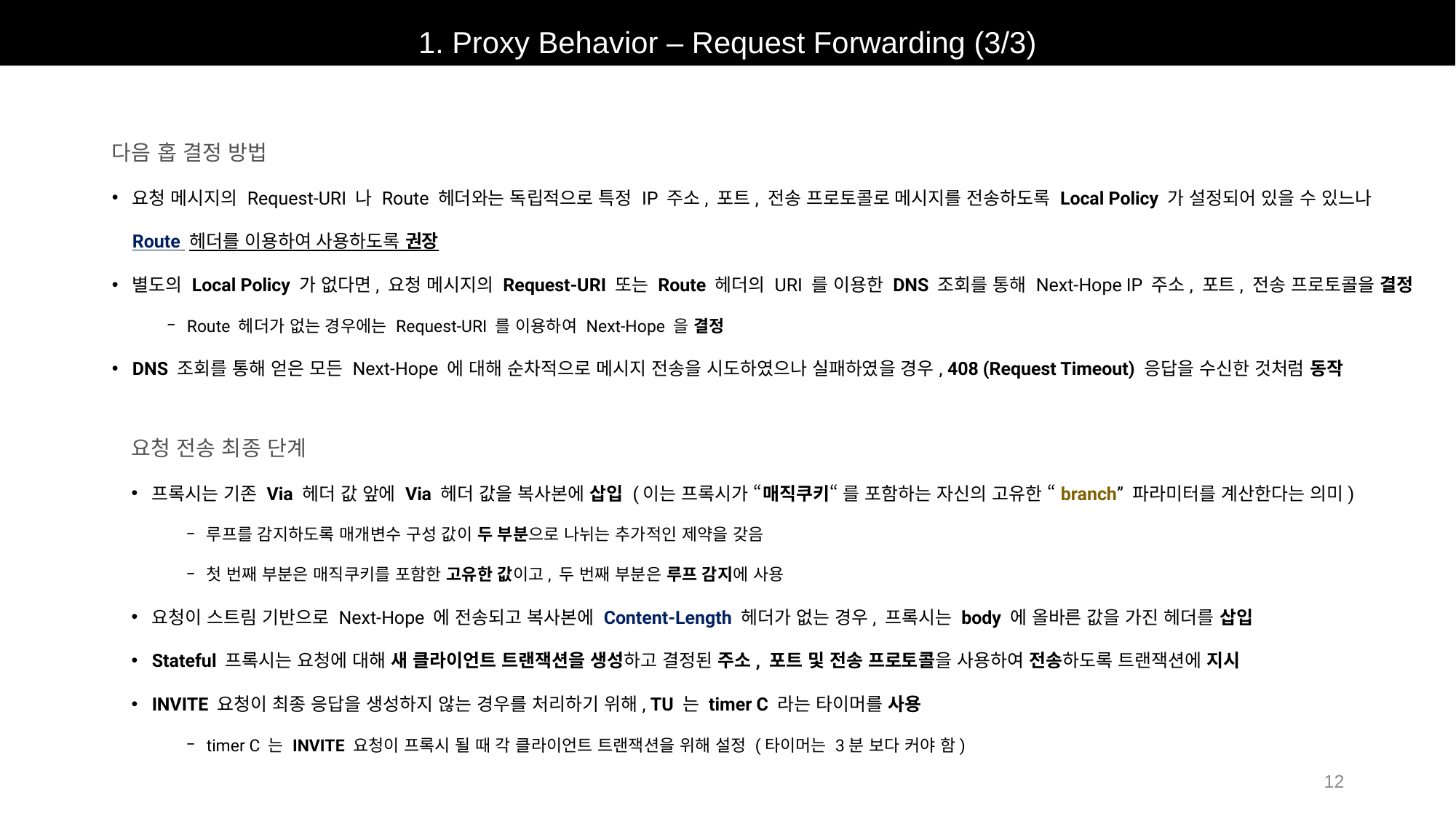

# 1. Proxy Behavior – Request Forwarding (3/3)
다음 홉 결정 방법
요청 메시지의 Request-URI 나 Route 헤더와는 독립적으로 특정 IP 주소, 포트, 전송 프로토콜로 메시지를 전송하도록 Local Policy 가 설정되어 있을 수 있느나
Route 헤더를 이용하여 사용하도록 권장
별도의 Local Policy 가 없다면, 요청 메시지의 Request-URI 또는 Route 헤더의 URI 를 이용한 DNS 조회를 통해 Next-Hope IP 주소, 포트, 전송 프로토콜을 결정
Route 헤더가 없는 경우에는 Request-URI 를 이용하여 Next-Hope 을 결정
DNS 조회를 통해 얻은 모든 Next-Hope 에 대해 순차적으로 메시지 전송을 시도하였으나 실패하였을 경우, 408 (Request Timeout) 응답을 수신한 것처럼 동작
요청 전송 최종 단계
프록시는 기존 Via 헤더 값 앞에 Via 헤더 값을 복사본에 삽입 (이는 프록시가 “매직쿠키“ 를 포함하는 자신의 고유한 “branch” 파라미터를 계산한다는 의미)
루프를 감지하도록 매개변수 구성 값이 두 부분으로 나뉘는 추가적인 제약을 갖음
첫 번째 부분은 매직쿠키를 포함한 고유한 값이고, 두 번째 부분은 루프 감지에 사용
요청이 스트림 기반으로 Next-Hope 에 전송되고 복사본에 Content-Length 헤더가 없는 경우, 프록시는 body 에 올바른 값을 가진 헤더를 삽입
Stateful 프록시는 요청에 대해 새 클라이언트 트랜잭션을 생성하고 결정된 주소, 포트 및 전송 프로토콜을 사용하여 전송하도록 트랜잭션에 지시
INVITE 요청이 최종 응답을 생성하지 않는 경우를 처리하기 위해, TU 는 timer C 라는 타이머를 사용
timer C 는 INVITE 요청이 프록시 될 때 각 클라이언트 트랜잭션을 위해 설정 (타이머는 3분 보다 커야 함)
12